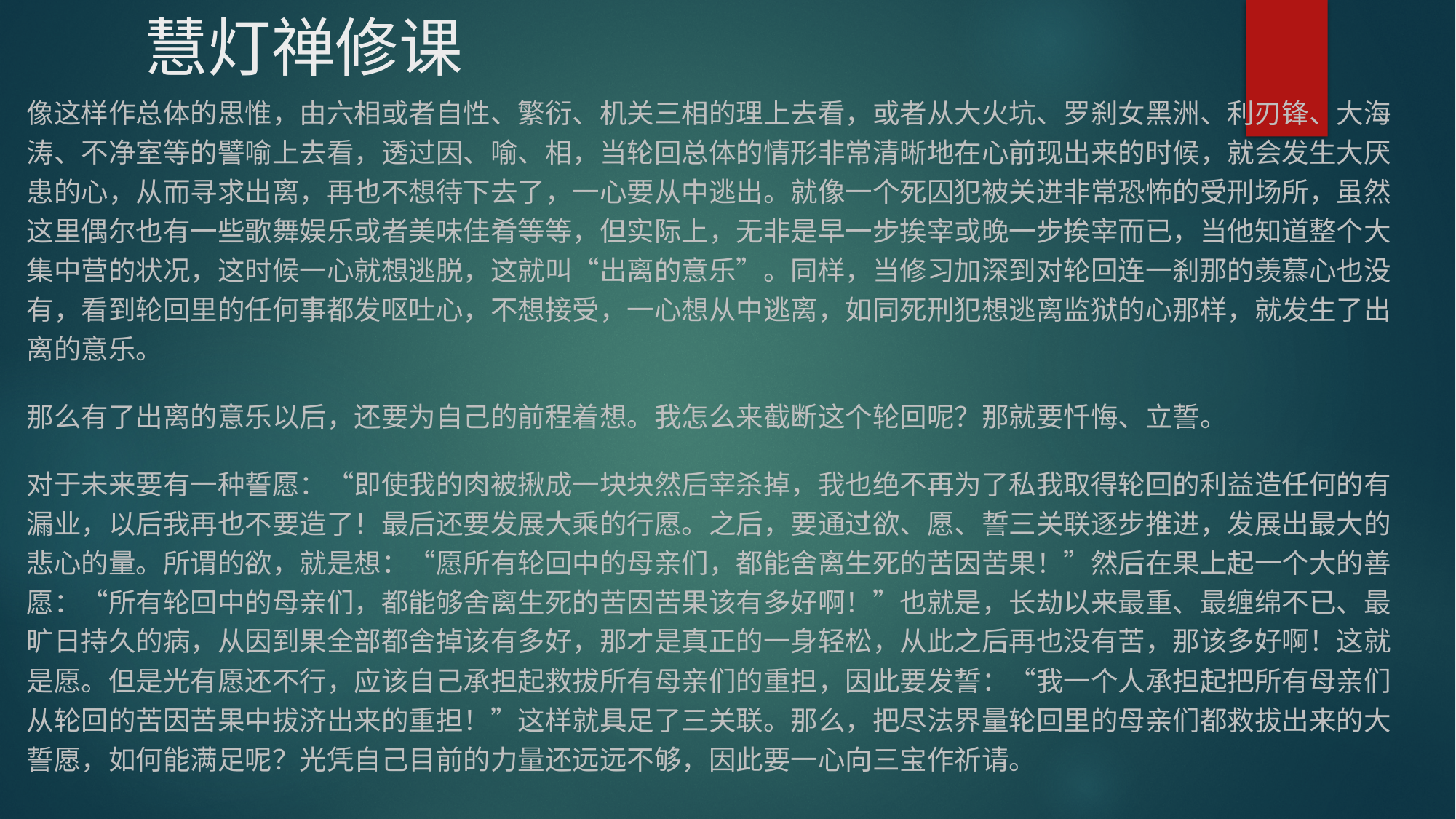

慧灯禅修课
像这样作总体的思惟，由六相或者自性、繁衍、机关三相的理上去看，或者从大火坑、罗刹女黑洲、利刃锋、大海涛、不净室等的譬喻上去看，透过因、喻、相，当轮回总体的情形非常清晰地在心前现出来的时候，就会发生大厌患的心，从而寻求出离，再也不想待下去了，一心要从中逃出。就像一个死囚犯被关进非常恐怖的受刑场所，虽然这里偶尔也有一些歌舞娱乐或者美味佳肴等等，但实际上，无非是早一步挨宰或晚一步挨宰而已，当他知道整个大集中营的状况，这时候一心就想逃脱，这就叫“出离的意乐”。同样，当修习加深到对轮回连一刹那的羡慕心也没有，看到轮回里的任何事都发呕吐心，不想接受，一心想从中逃离，如同死刑犯想逃离监狱的心那样，就发生了出离的意乐。
那么有了出离的意乐以后，还要为自己的前程着想。我怎么来截断这个轮回呢？那就要忏悔、立誓。
对于未来要有一种誓愿：“即使我的肉被揪成一块块然后宰杀掉，我也绝不再为了私我取得轮回的利益造任何的有漏业，以后我再也不要造了！最后还要发展大乘的行愿。之后，要通过欲、愿、誓三关联逐步推进，发展出最大的悲心的量。所谓的欲，就是想：“愿所有轮回中的母亲们，都能舍离生死的苦因苦果！”然后在果上起一个大的善愿：“所有轮回中的母亲们，都能够舍离生死的苦因苦果该有多好啊！”也就是，长劫以来最重、最缠绵不已、最旷日持久的病，从因到果全部都舍掉该有多好，那才是真正的一身轻松，从此之后再也没有苦，那该多好啊！这就是愿。但是光有愿还不行，应该自己承担起救拔所有母亲们的重担，因此要发誓：“我一个人承担起把所有母亲们从轮回的苦因苦果中拔济出来的重担！”这样就具足了三关联。那么，把尽法界量轮回里的母亲们都救拔出来的大誓愿，如何能满足呢？光凭自己目前的力量还远远不够，因此要一心向三宝作祈请。